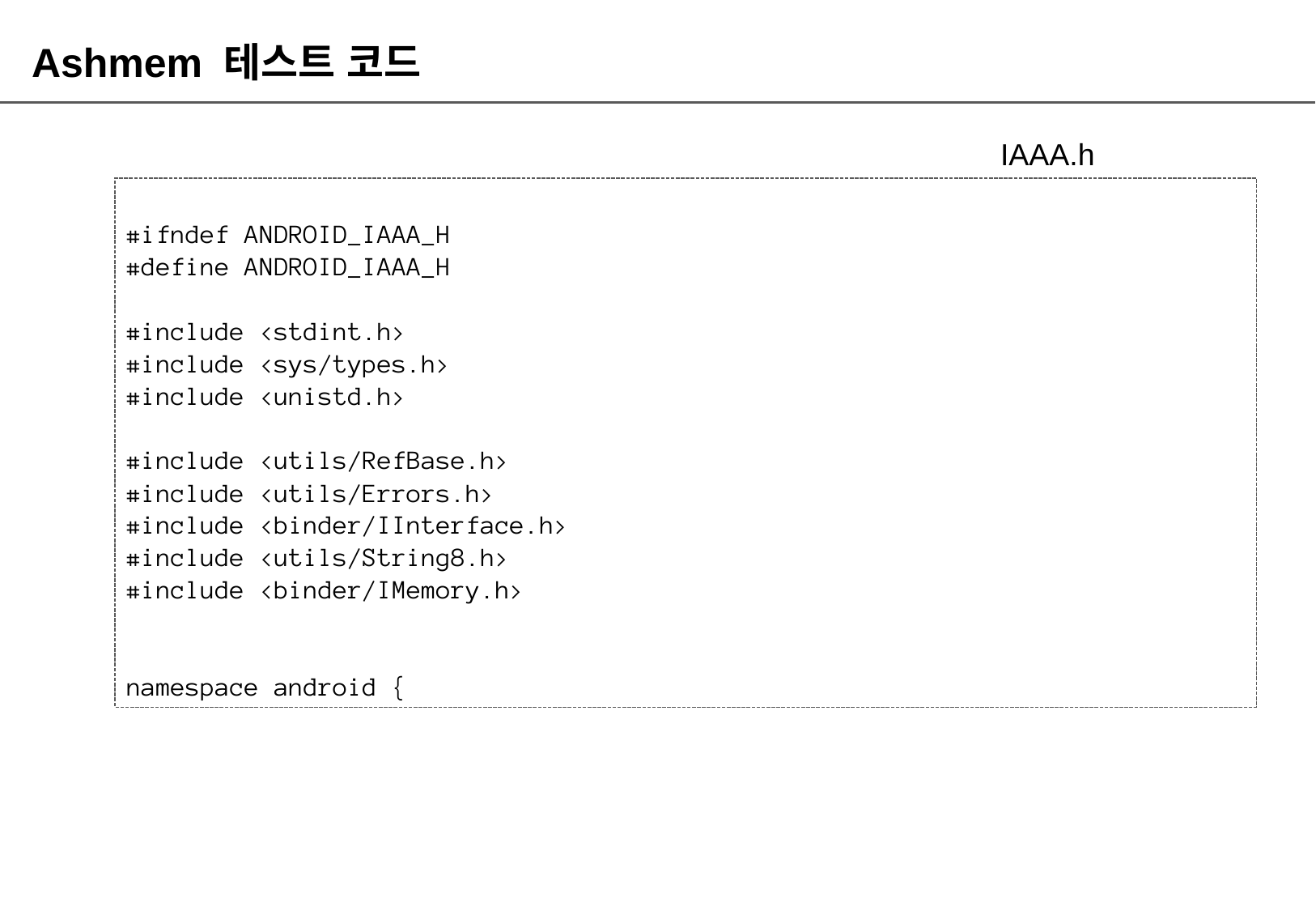

# Ashmem 테스트 코드
IAAA.h

#ifndef ANDROID_IAAA_H
#define ANDROID_IAAA_H

#include <stdint.h>
#include <sys/types.h>
#include <unistd.h>

#include <utils/RefBase.h>
#include <utils/Errors.h>
#include <binder/IInterface.h>
#include <utils/String8.h>
#include <binder/IMemory.h>

namespace android {